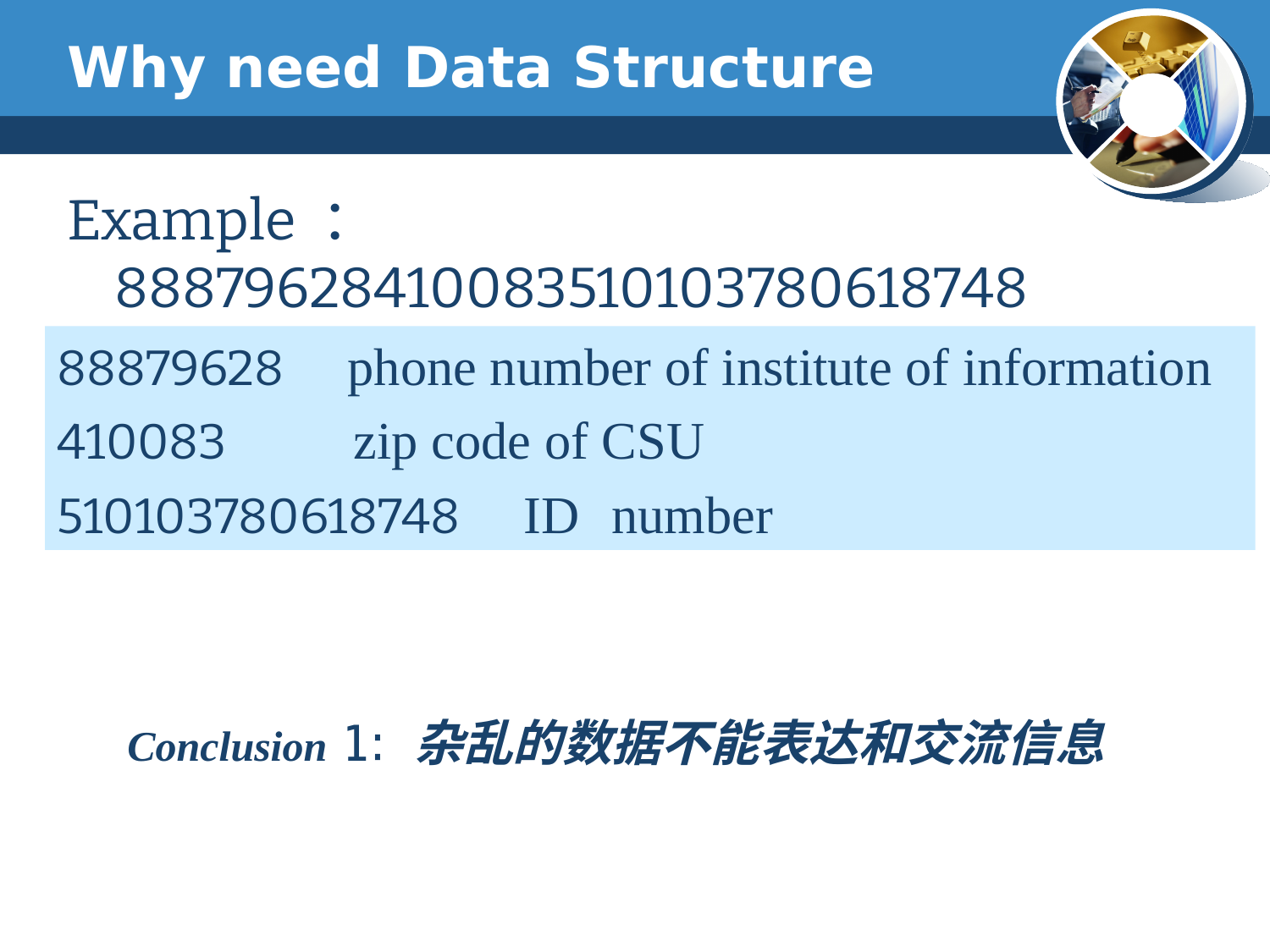

Why need Data Structure
Example ：88879628410083510103780618748
88879628  phone number of institute of information
410083    zip code of CSU
510103780618748  ID number
Conclusion 1: 杂乱的数据不能表达和交流信息